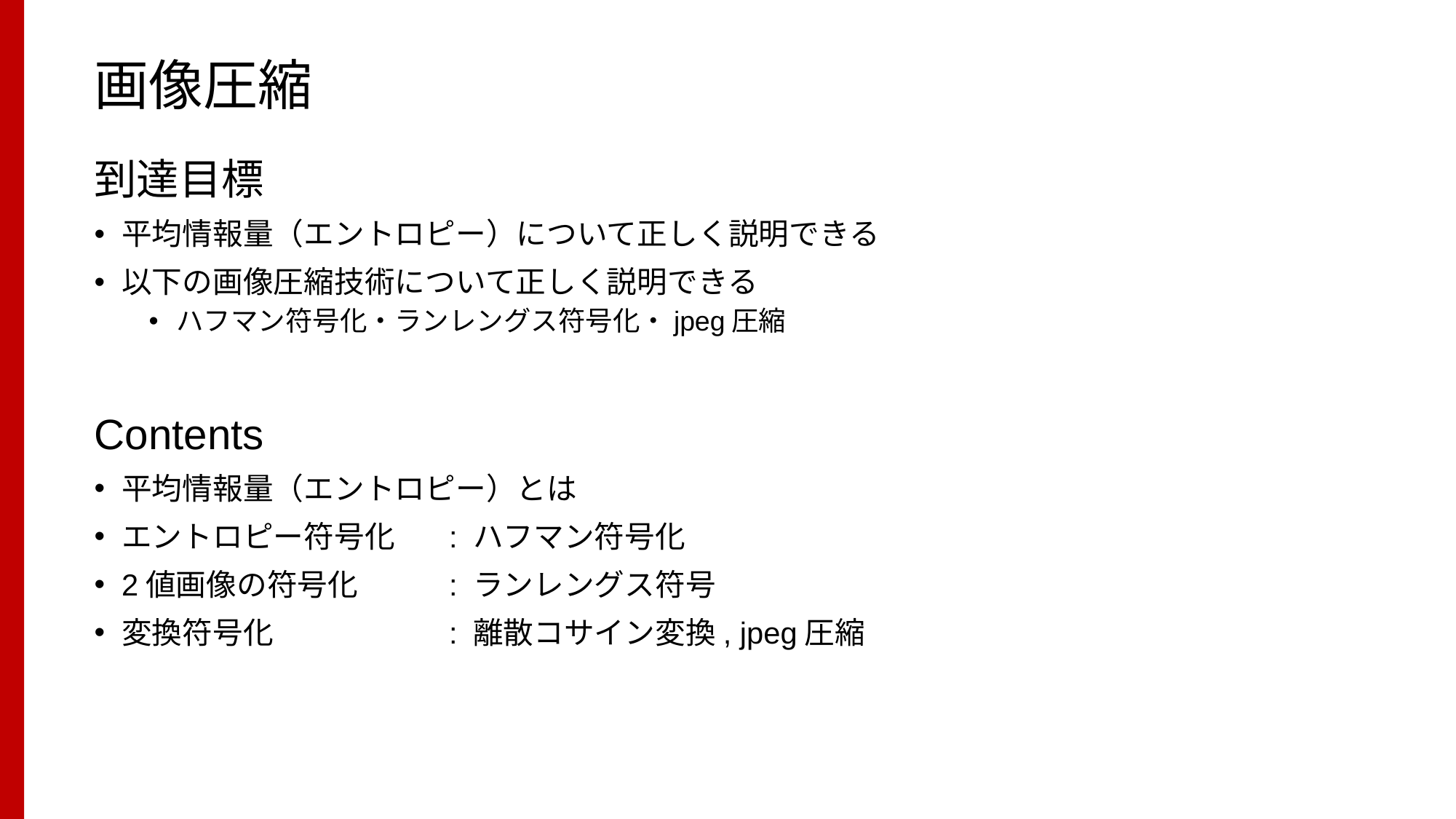

# 画像圧縮
到達目標
平均情報量（エントロピー）について正しく説明できる
以下の画像圧縮技術について正しく説明できる
ハフマン符号化・ランレングス符号化・jpeg圧縮

Contents
平均情報量（エントロピー）とは
エントロピー符号化	: ハフマン符号化
2値画像の符号化	: ランレングス符号
変換符号化            	: 離散コサイン変換, jpeg圧縮